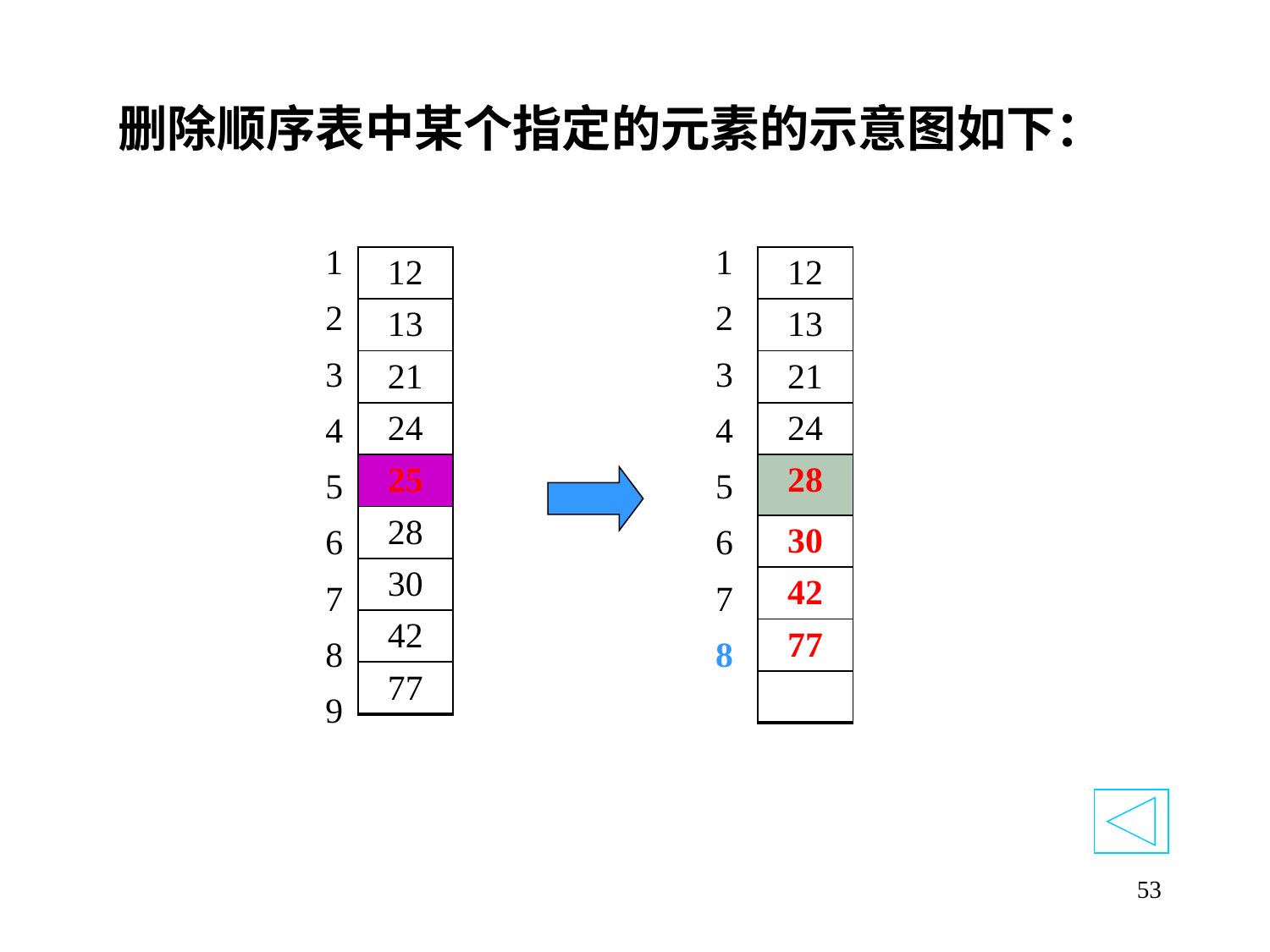

删除顺序表中某个指定的元素的示意图如下：
| 1 |
| --- |
| 2 |
| 3 |
| 4 |
| 5 |
| 6 |
| 7 |
| 8 |
| 9 |
| 1 |
| --- |
| 2 |
| 3 |
| 4 |
| 5 |
| 6 |
| 7 |
| 8 |
|  |
| 12 |
| --- |
| 13 |
| 21 |
| 24 |
| 25 |
| 28 |
| 30 |
| 42 |
| 77 |
| 12 |
| --- |
| 13 |
| 21 |
| 24 |
| 28 |
| 30 |
| 42 |
| 77 |
|  |

53